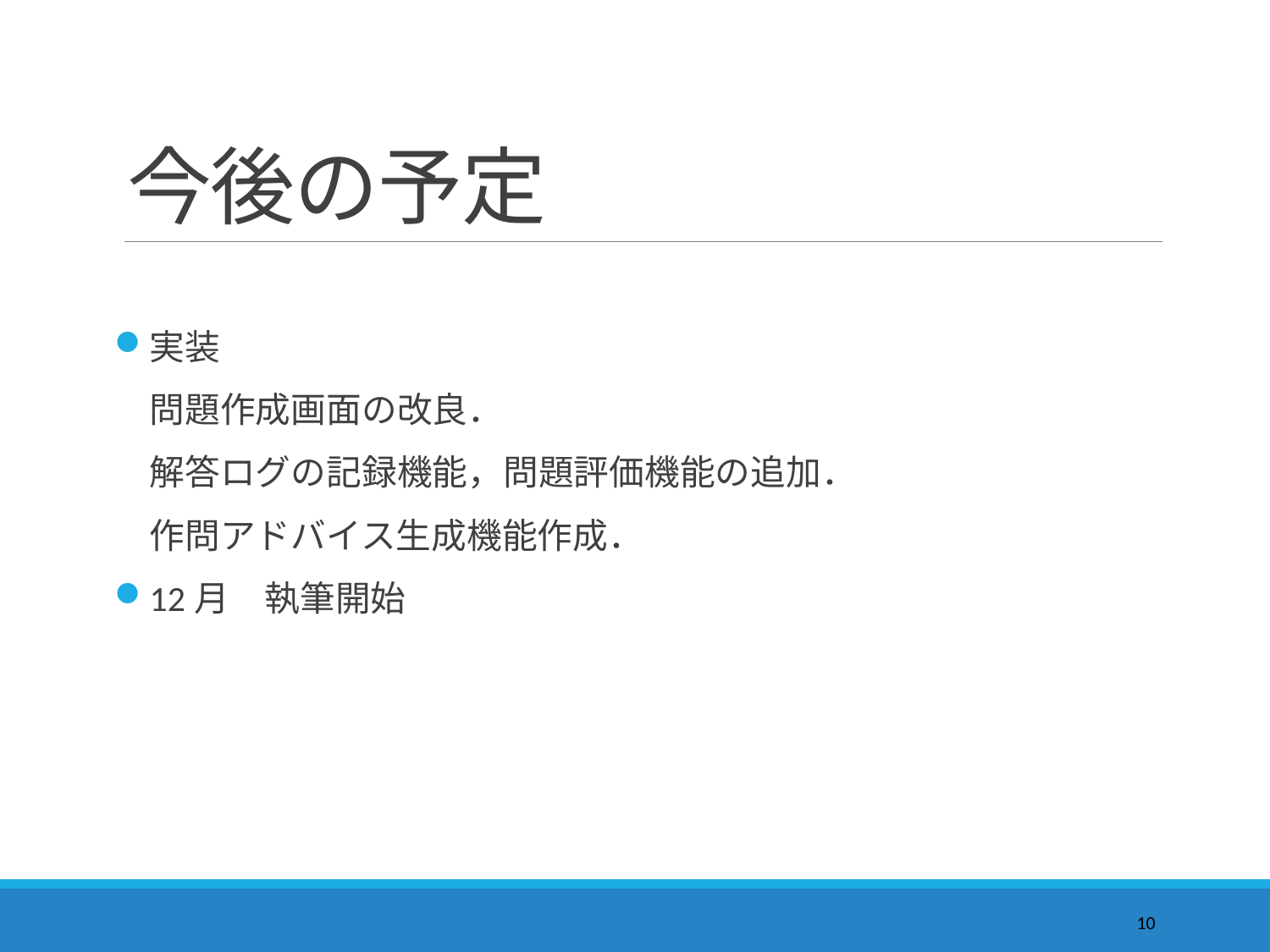

# 今後の予定

実装
　問題作成画面の改良．
　解答ログの記録機能，問題評価機能の追加．
　作問アドバイス生成機能作成．
12月　執筆開始

10